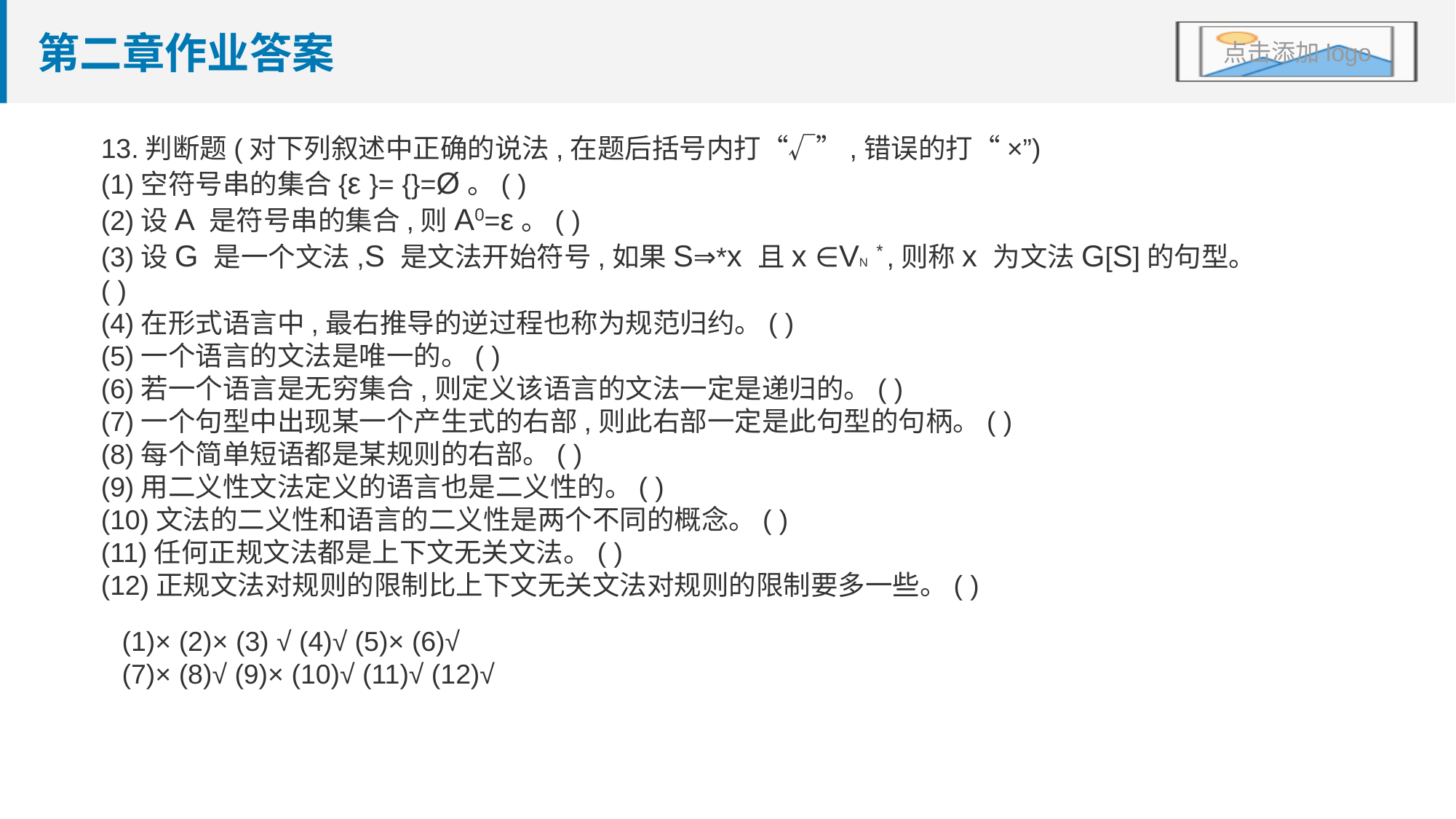

# 第二章作业答案

13.判断题(对下列叙述中正确的说法,在题后括号内打“√”,错误的打“×”)
(1)空符号串的集合{ε }= {}=Ø。( )
(2)设A 是符号串的集合,则A0=ε。( )
(3)设G 是一个文法,S 是文法开始符号,如果S⇒*x 且x ∈VN * ,则称x 为文法G[S]的句型。( )
(4)在形式语言中,最右推导的逆过程也称为规范归约。( )
(5)一个语言的文法是唯一的。( )
(6)若一个语言是无穷集合,则定义该语言的文法一定是递归的。( )
(7)一个句型中出现某一个产生式的右部,则此右部一定是此句型的句柄。( )
(8)每个简单短语都是某规则的右部。( )
(9)用二义性文法定义的语言也是二义性的。( )
(10)文法的二义性和语言的二义性是两个不同的概念。( )
(11)任何正规文法都是上下文无关文法。( )
(12)正规文法对规则的限制比上下文无关文法对规则的限制要多一些。( )
(1)× (2)× (3) √ (4)√ (5)× (6)√
(7)× (8)√ (9)× (10)√ (11)√ (12)√